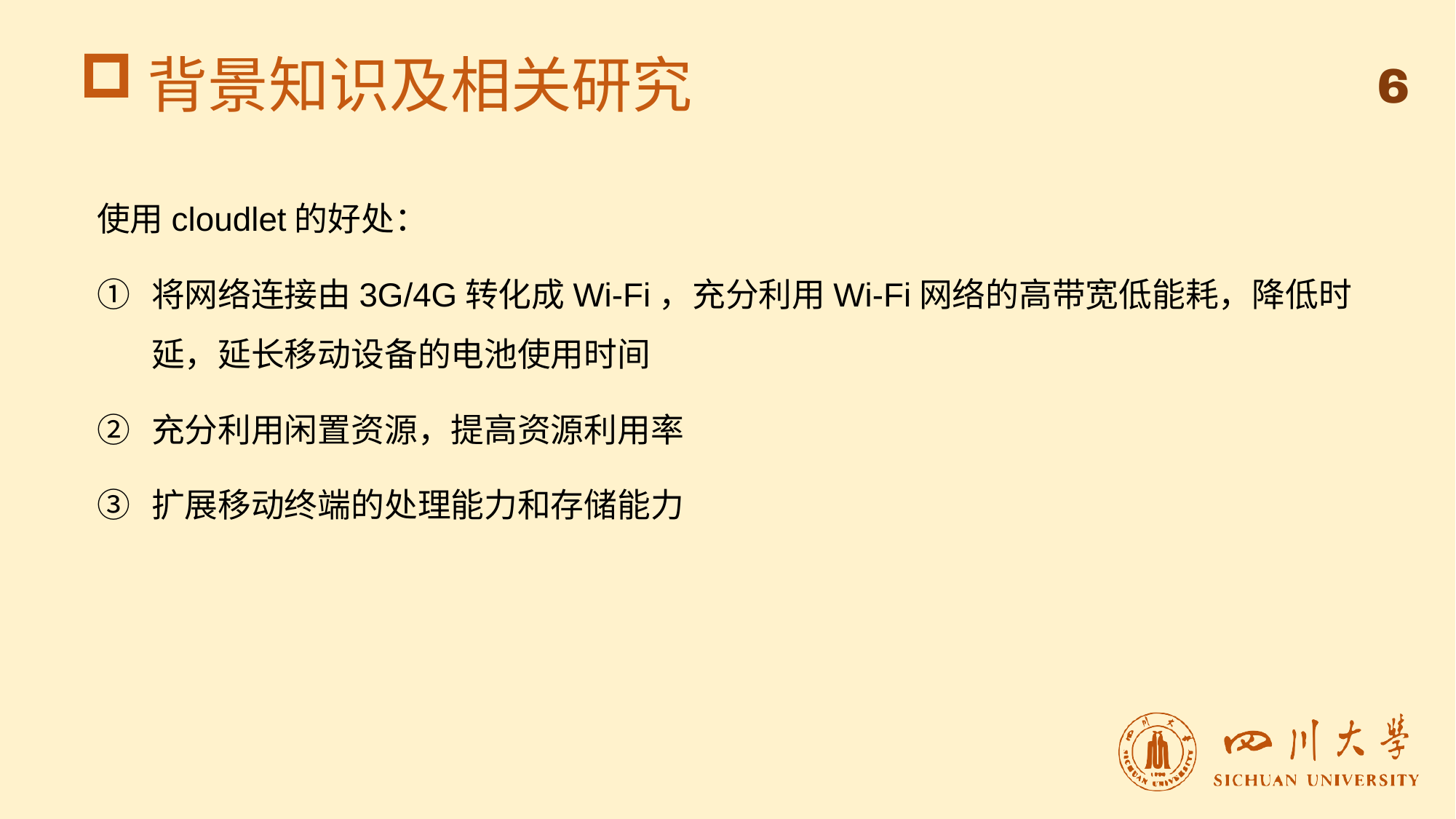

背景知识及相关研究
6
使用cloudlet的好处：
将网络连接由3G/4G转化成Wi-Fi，充分利用Wi-Fi网络的高带宽低能耗，降低时延，延长移动设备的电池使用时间
充分利用闲置资源，提高资源利用率
扩展移动终端的处理能力和存储能力